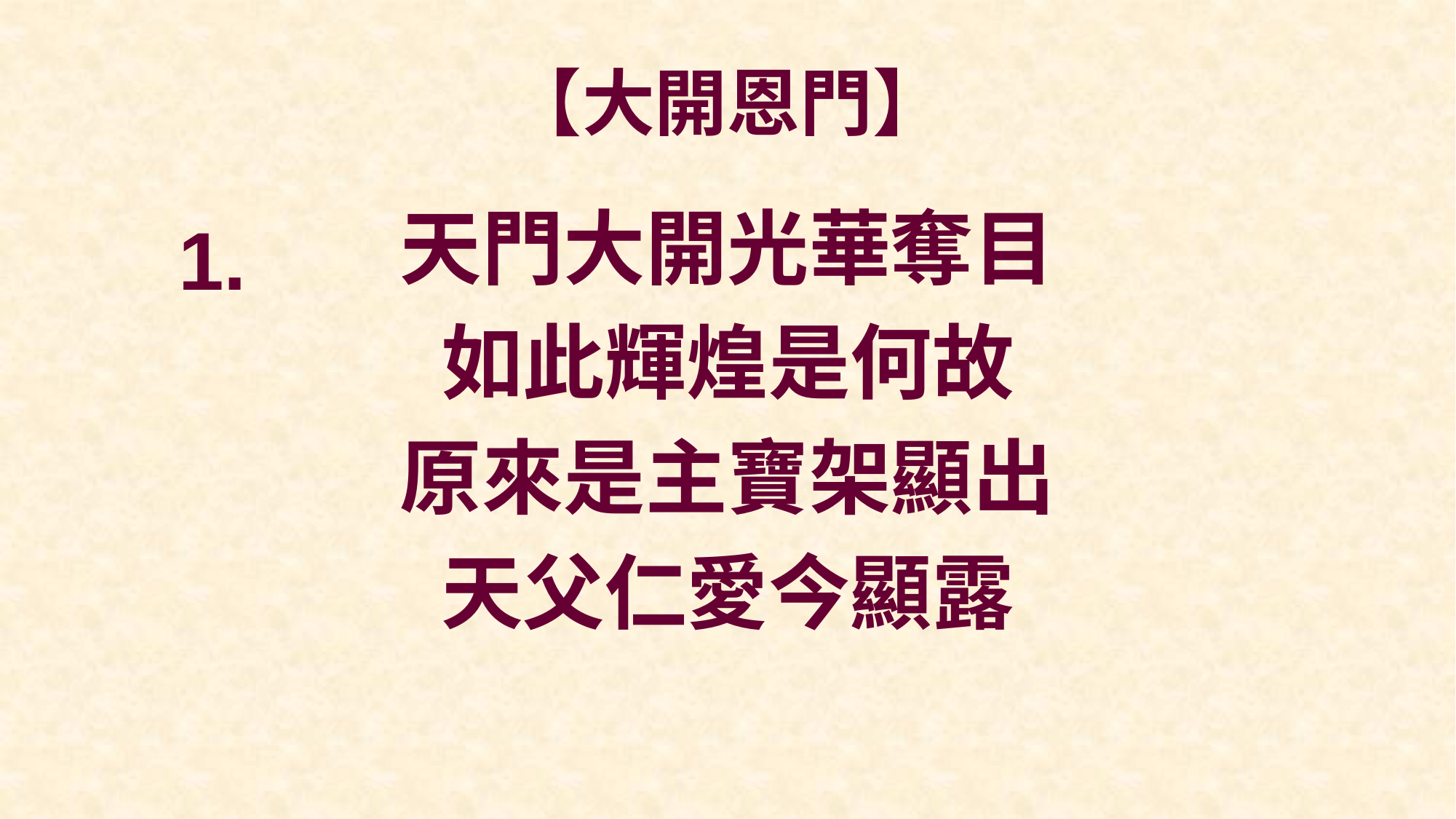

# 【大開恩門】
天門大開光華奪目
如此輝煌是何故
原來是主寶架顯出
天父仁愛今顯露
1.